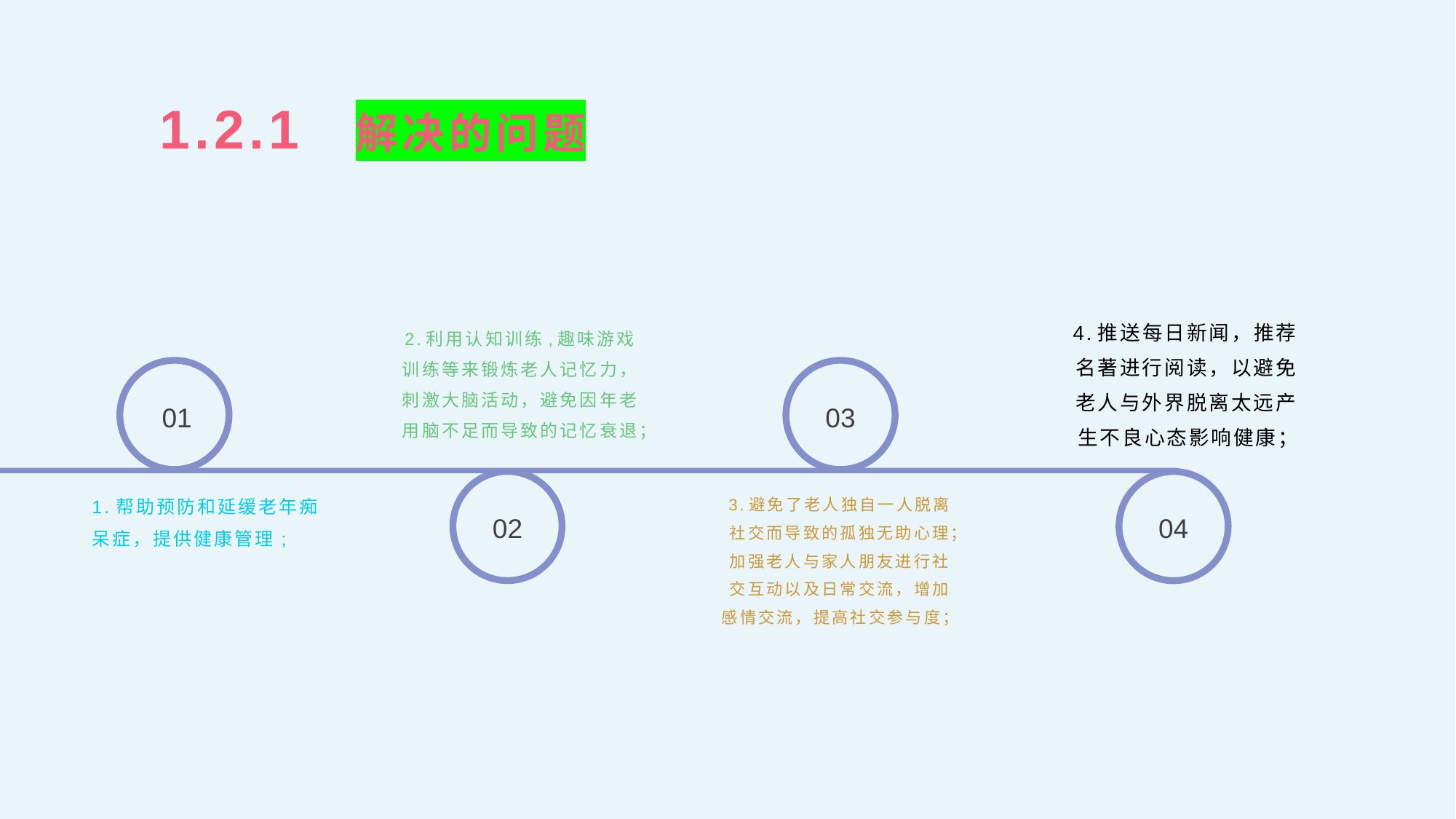

1.2.1  解决的问题
4.推送每日新闻，推荐名著进行阅读，以避免老人与外界脱离太远产生不良心态影响健康；
2.利用认知训练,趣味游戏训练等来锻炼老人记忆力，刺激大脑活动，避免因年老用脑不足而导致的记忆衰退；

01
03

1.帮助预防和延缓老年痴呆症，提供健康管理;
3.避免了老人独自一人脱离社交而导致的孤独无助心理；加强老人与家人朋友进行社交互动以及日常交流，增加感情交流，提高社交参与度；
02
04